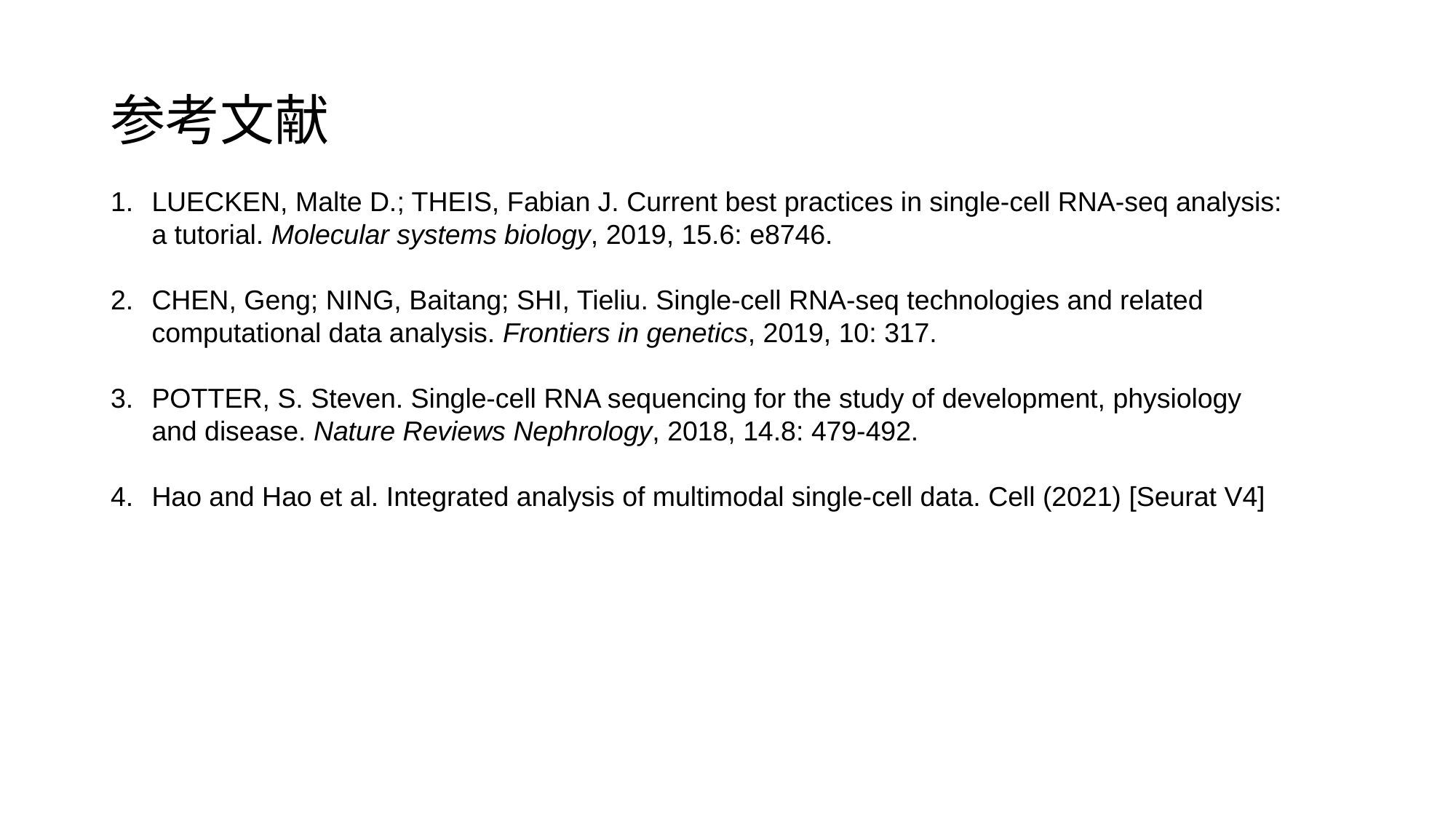

# 参考文献
LUECKEN, Malte D.; THEIS, Fabian J. Current best practices in single‐cell RNA‐seq analysis: a tutorial. Molecular systems biology, 2019, 15.6: e8746.

CHEN, Geng; NING, Baitang; SHI, Tieliu. Single-cell RNA-seq technologies and related computational data analysis. Frontiers in genetics, 2019, 10: 317.

POTTER, S. Steven. Single-cell RNA sequencing for the study of development, physiology and disease. Nature Reviews Nephrology, 2018, 14.8: 479-492.

Hao and Hao et al. Integrated analysis of multimodal single-cell data. Cell (2021) [Seurat V4]